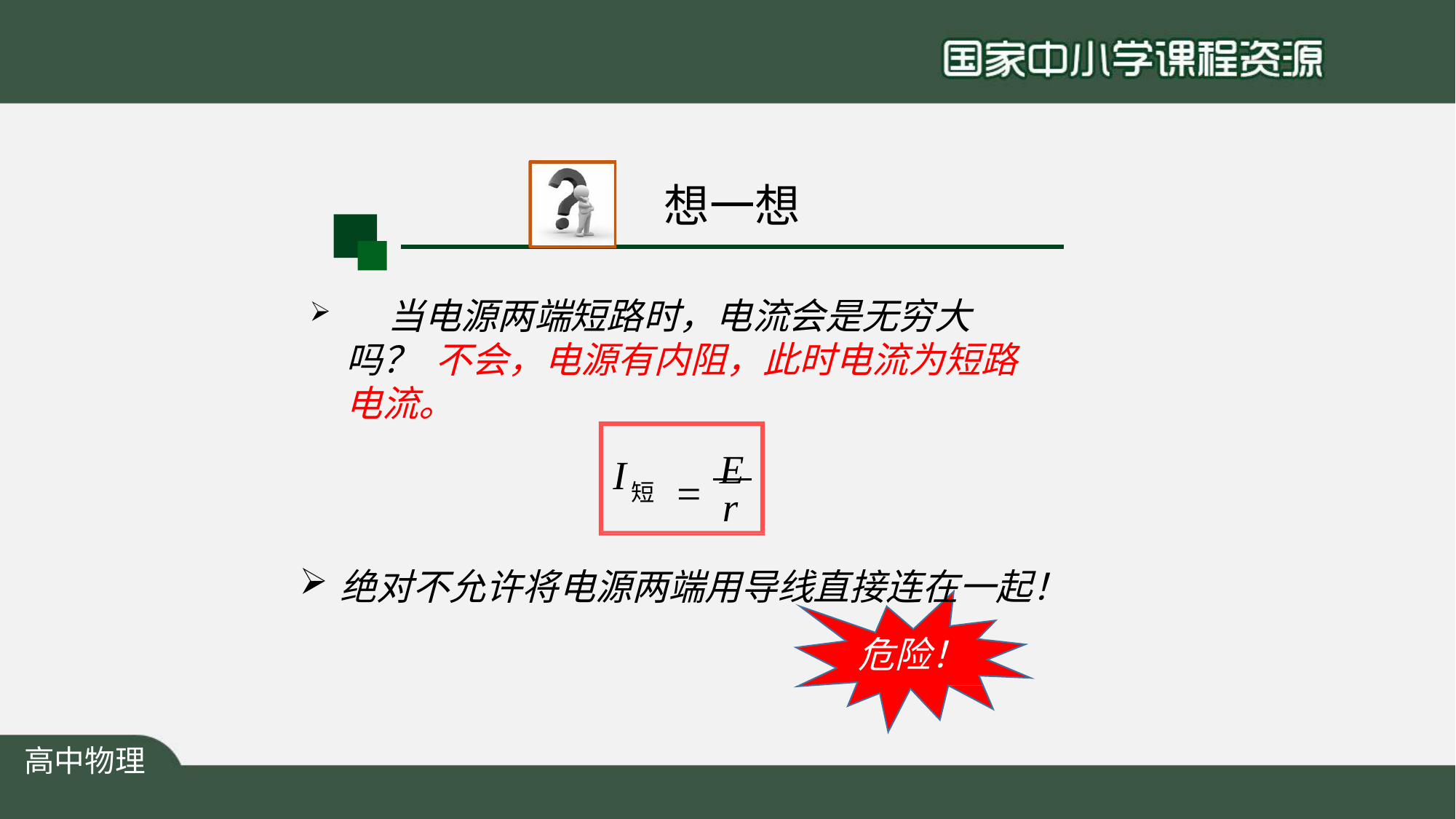

# 想一想

	当电源两端短路时，电流会是无穷大吗？  不会，电源有内阻，此时电流为短路电流。

=	E
I
短
r

绝对不允许将电源两端用导线直接连在一起！
危险！

高中物理